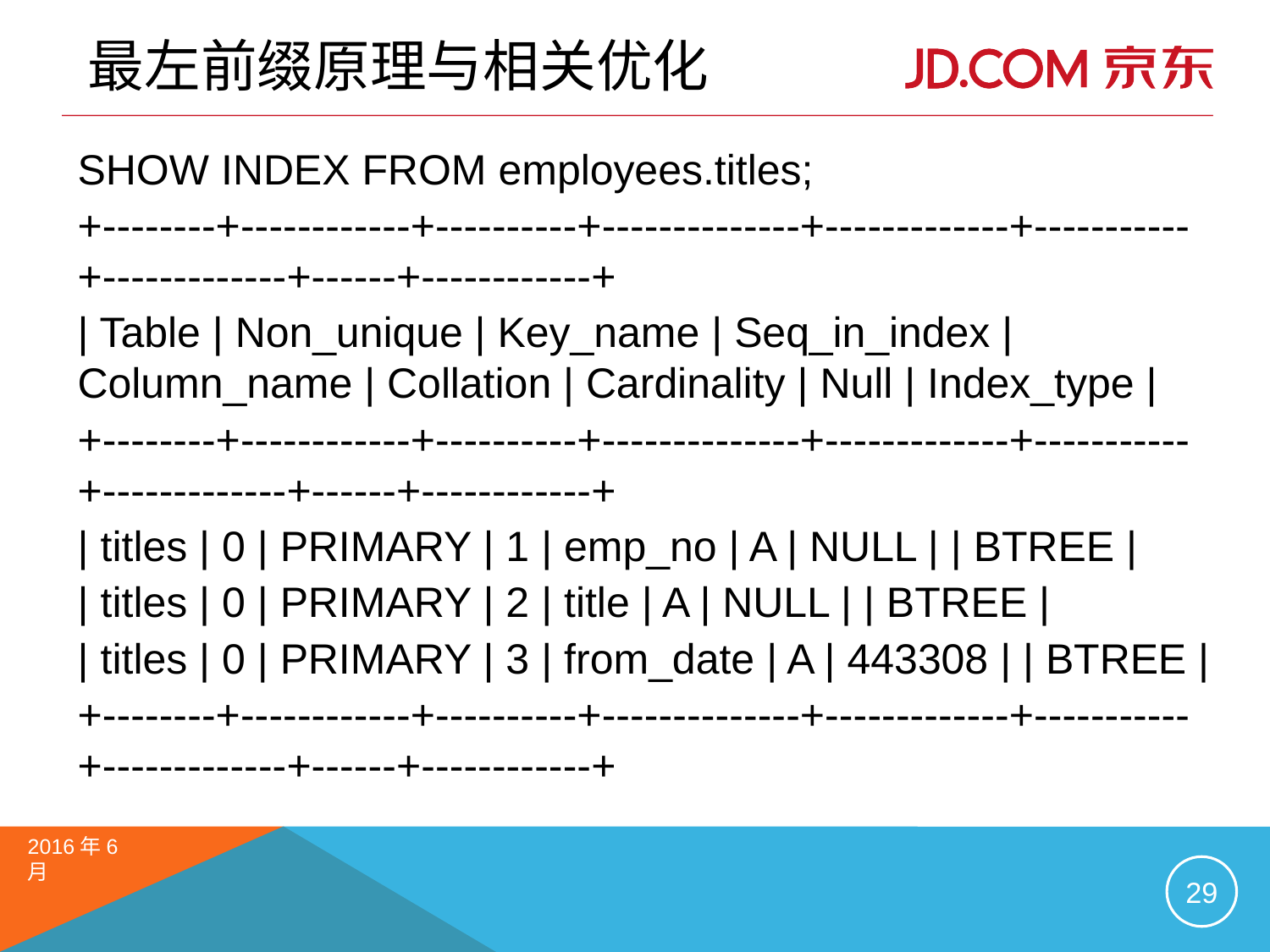

# 最左前缀原理与相关优化
SHOW INDEX FROM employees.titles;
+--------+------------+----------+--------------+-------------+-----------+-------------+------+------------+
| Table | Non_unique | Key_name | Seq_in_index | Column_name | Collation | Cardinality | Null | Index_type |
+--------+------------+----------+--------------+-------------+-----------+-------------+------+------------+
| titles | 0 | PRIMARY | 1 | emp_no | A | NULL | | BTREE |
| titles | 0 | PRIMARY | 2 | title | A | NULL | | BTREE |
| titles | 0 | PRIMARY | 3 | from_date | A | 443308 | | BTREE |
+--------+------------+----------+--------------+-------------+-----------+-------------+------+------------+

2016年6月
29